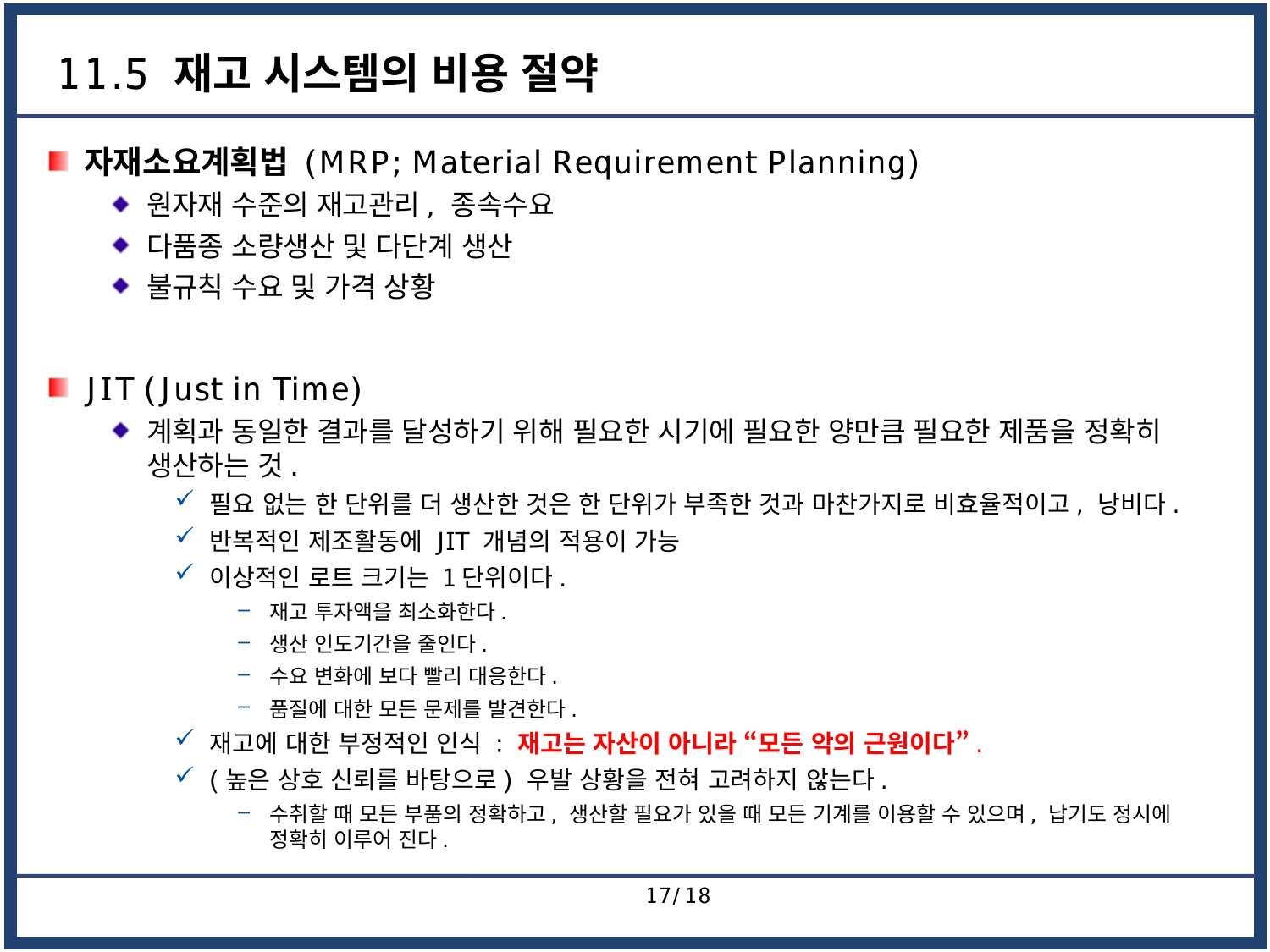

# 11.5 재고 시스템의 비용 절약
자재소요계획법 (MRP; Material Requirement Planning)
원자재 수준의 재고관리, 종속수요
다품종 소량생산 및 다단계 생산
불규칙 수요 및 가격 상황

JIT (Just in Time)
계획과 동일한 결과를 달성하기 위해 필요한 시기에 필요한 양만큼 필요한 제품을 정확히 생산하는 것.
필요 없는 한 단위를 더 생산한 것은 한 단위가 부족한 것과 마찬가지로 비효율적이고, 낭비다.
반복적인 제조활동에 JIT 개념의 적용이 가능
이상적인 로트 크기는 1단위이다.
재고 투자액을 최소화한다.
생산 인도기간을 줄인다.
수요 변화에 보다 빨리 대응한다.
품질에 대한 모든 문제를 발견한다.
재고에 대한 부정적인 인식 : 재고는 자산이 아니라 “모든 악의 근원이다”.
(높은 상호 신뢰를 바탕으로) 우발 상황을 전혀 고려하지 않는다.
수취할 때 모든 부품의 정확하고, 생산할 필요가 있을 때 모든 기계를 이용할 수 있으며, 납기도 정시에 정확히 이루어 진다.